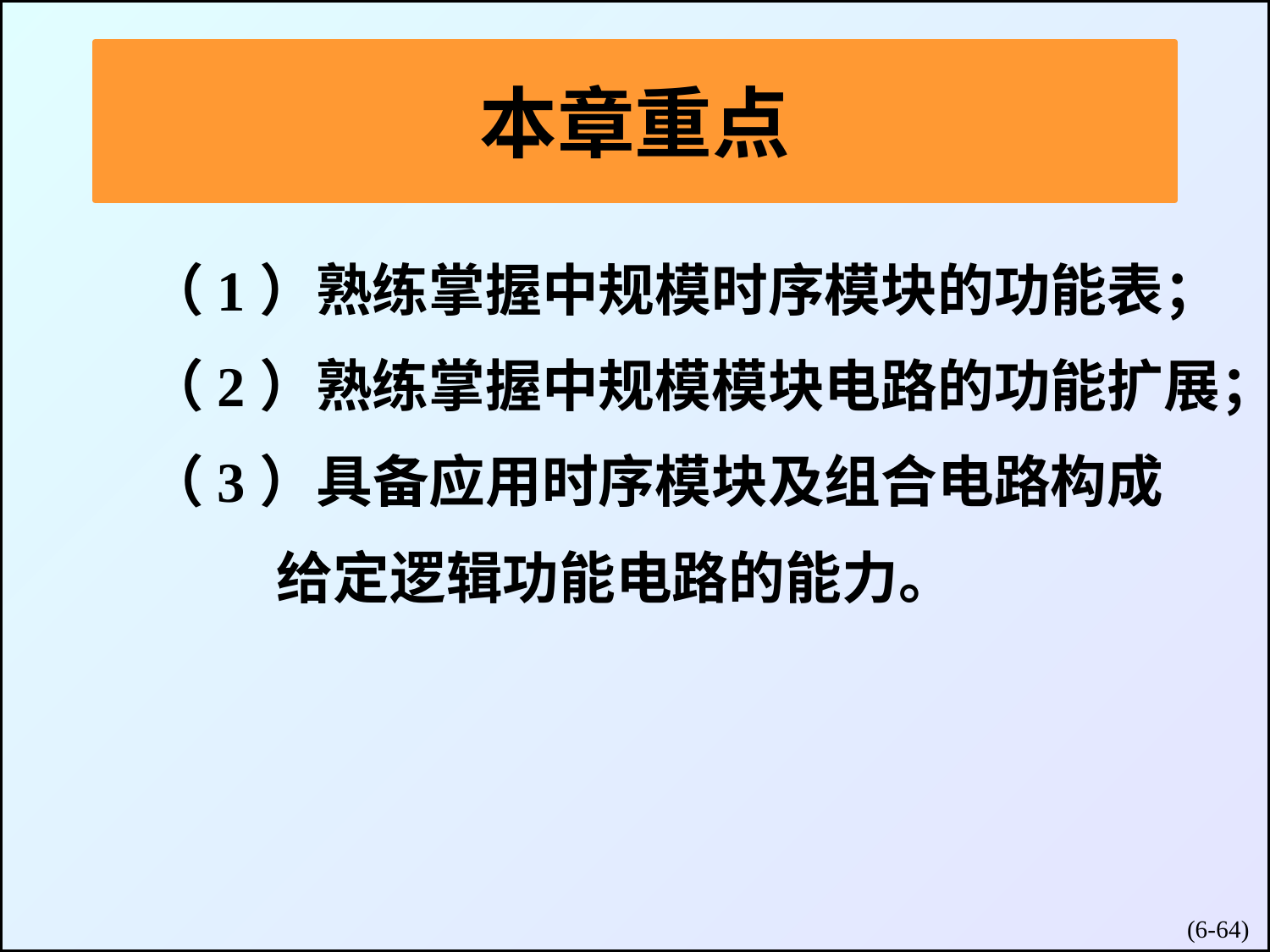

# 本章重点
      （1）熟练掌握中规模时序模块的功能表；
      （2）熟练掌握中规模模块电路的功能扩展；
      （3）具备应用时序模块及组合电路构成
                给定逻辑功能电路的能力。
(6-64)